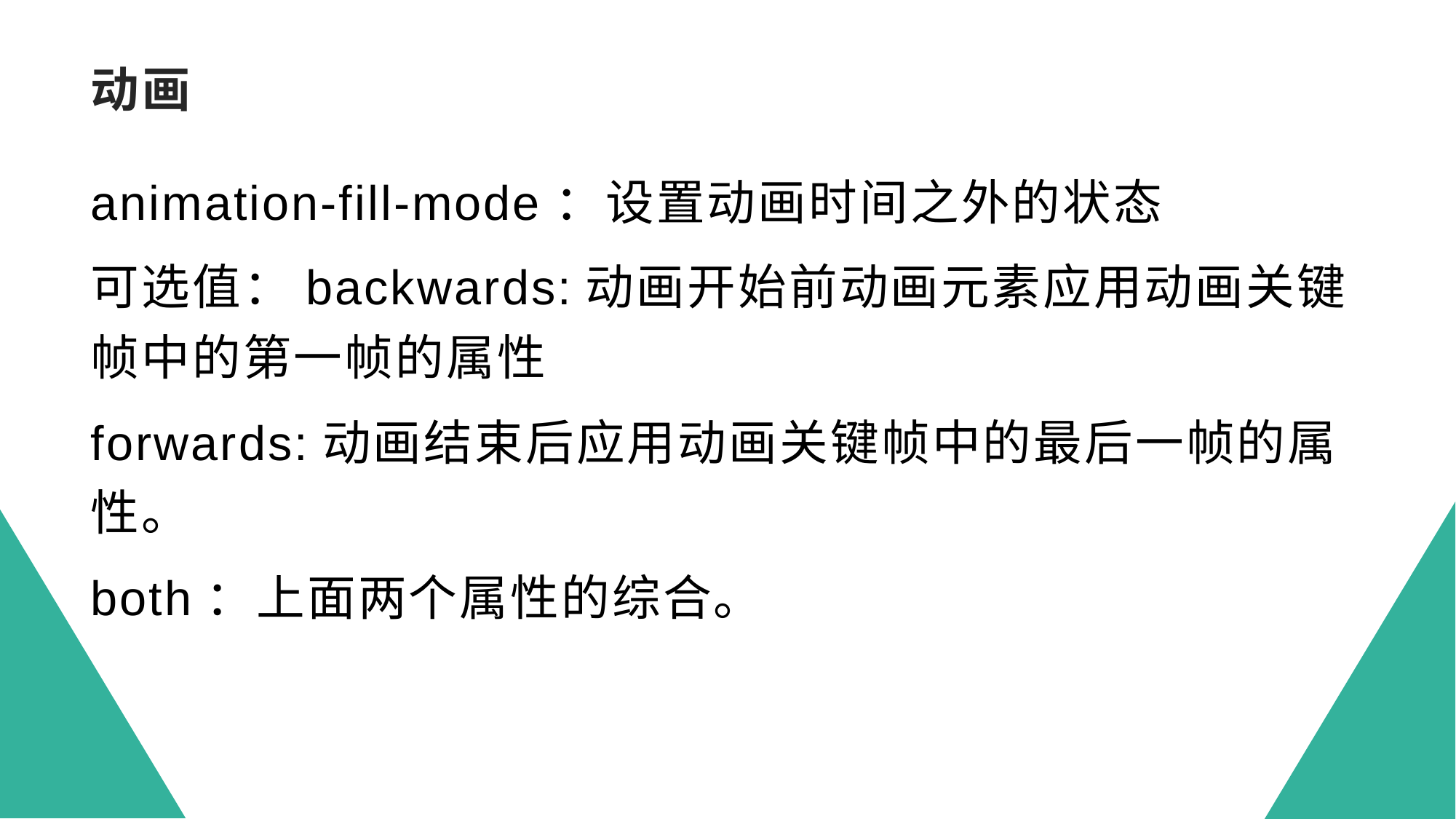

# 动画
animation-fill-mode：设置动画时间之外的状态
可选值：backwards:动画开始前动画元素应用动画关键帧中的第一帧的属性
forwards:动画结束后应用动画关键帧中的最后一帧的属性。
both：上面两个属性的综合。